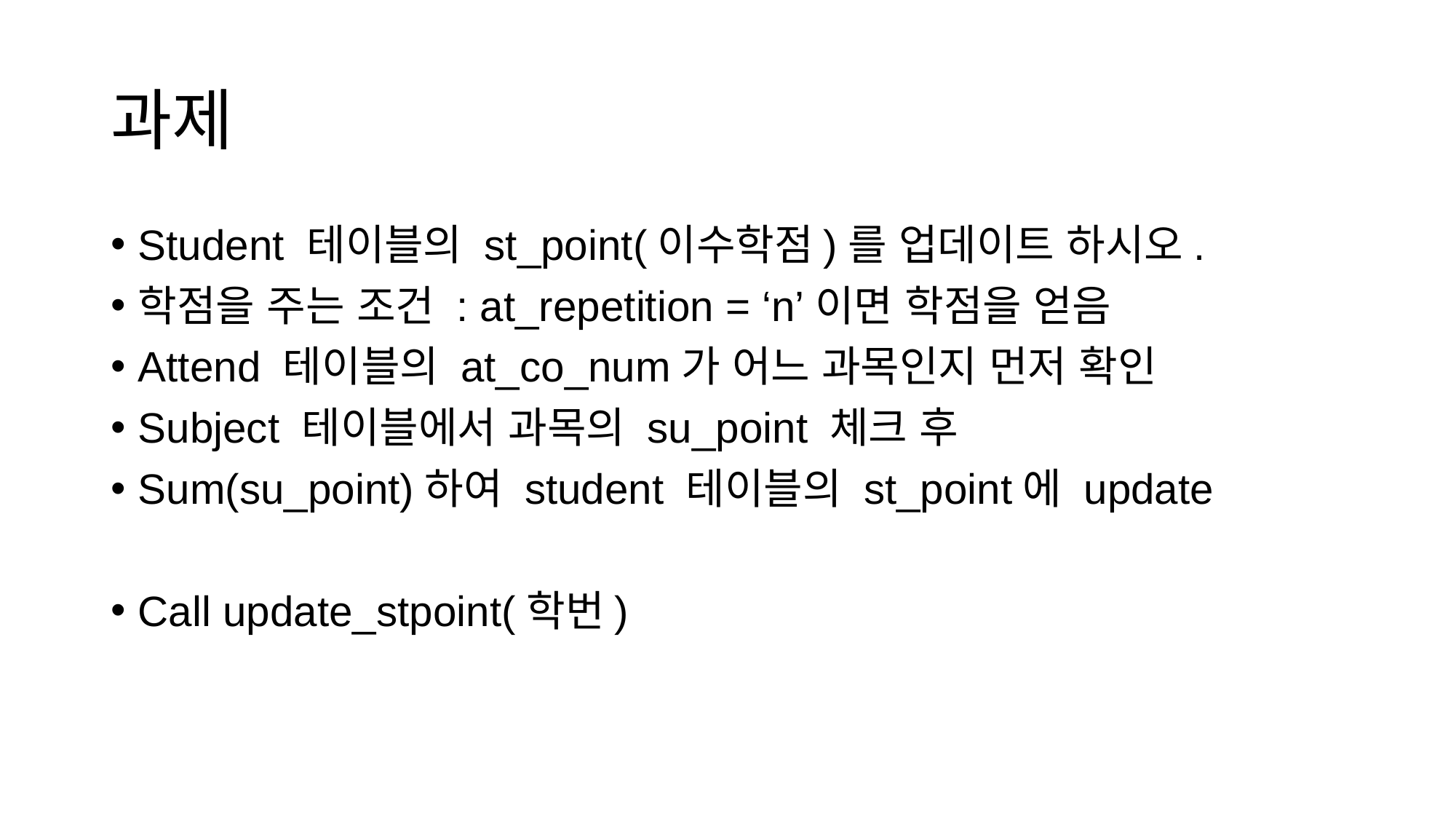

# 과제
Student 테이블의 st_point(이수학점)를 업데이트 하시오.
학점을 주는 조건 : at_repetition = ‘n’이면 학점을 얻음
Attend 테이블의 at_co_num가 어느 과목인지 먼저 확인
Subject 테이블에서 과목의 su_point 체크 후
Sum(su_point)하여 student 테이블의 st_point에 update

Call update_stpoint(학번)